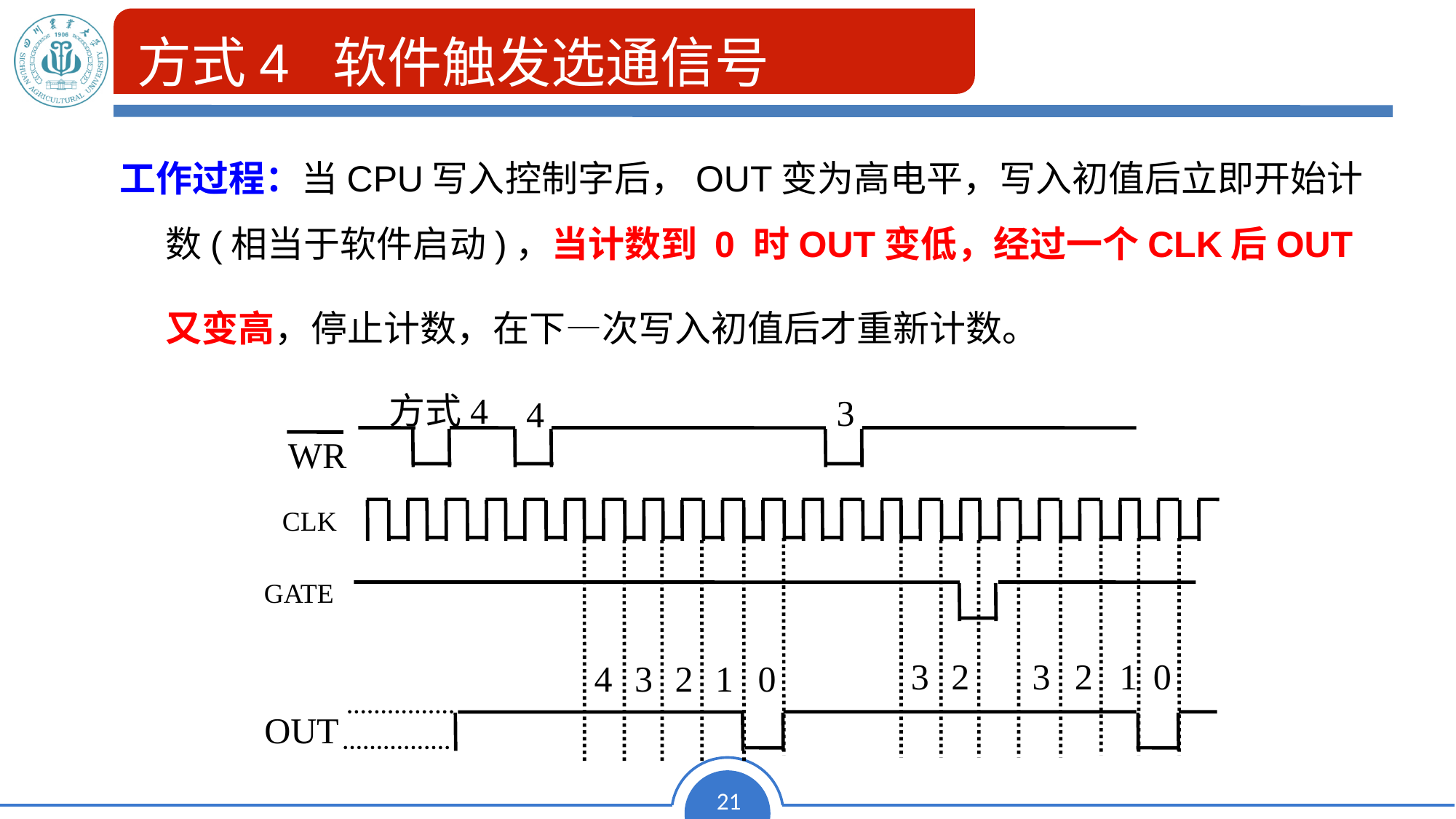

# 方式4  软件触发选通信号
工作过程：当CPU写入控制字后，OUT变为高电平，写入初值后立即开始计数(相当于软件启动)，当计数到 0 时OUT变低，经过一个CLK后OUT又变高，停止计数，在下—次写入初值后才重新计数。
方式4
3
4

WR

CLK

GATE

3

2

3
2
1
0
4
3
2
1
0
OUT